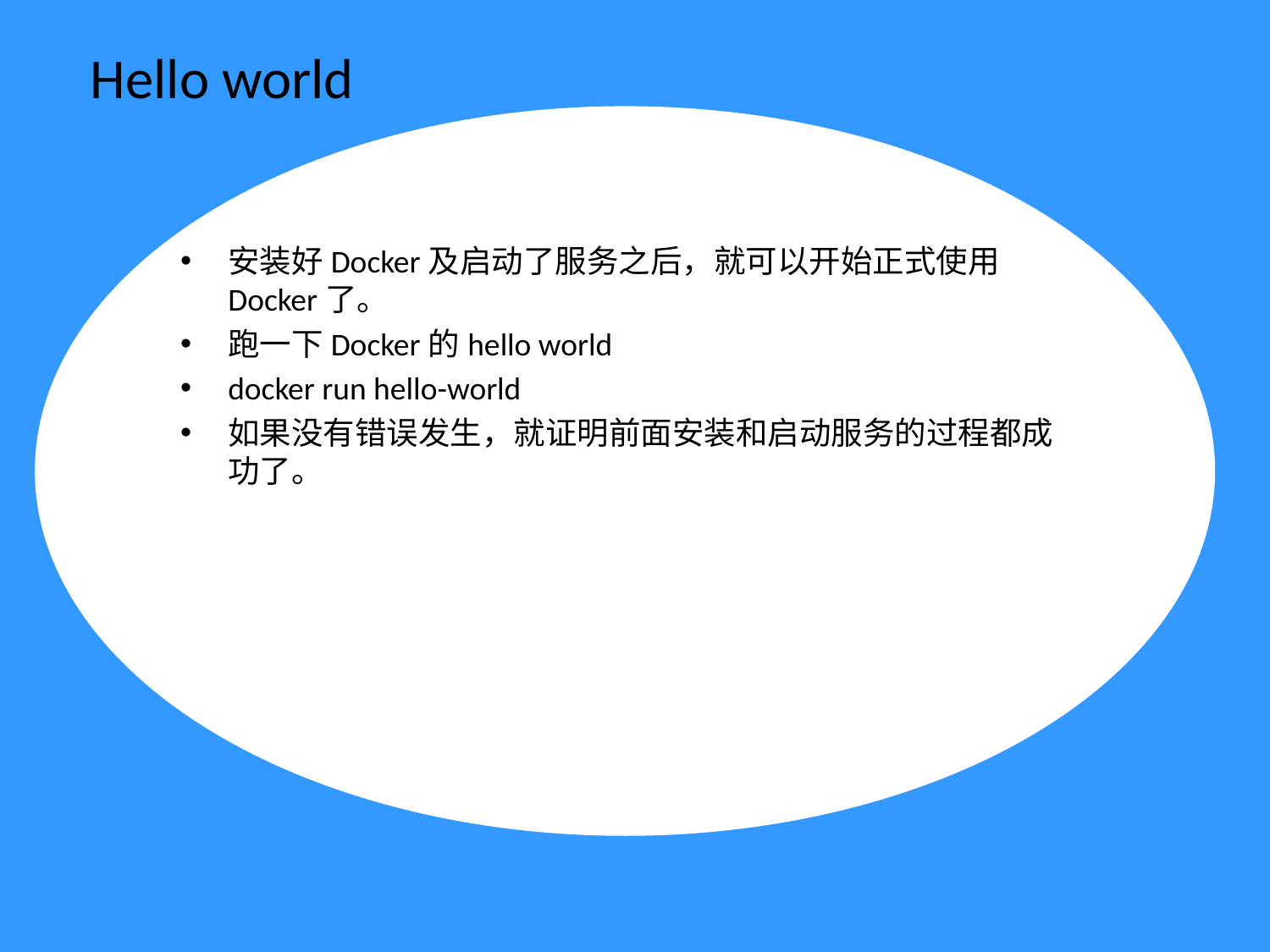

# Hello world
安装好Docker及启动了服务之后，就可以开始正式使用Docker了。
跑一下Docker的hello world
docker run hello-world
如果没有错误发生，就证明前面安装和启动服务的过程都成功了。